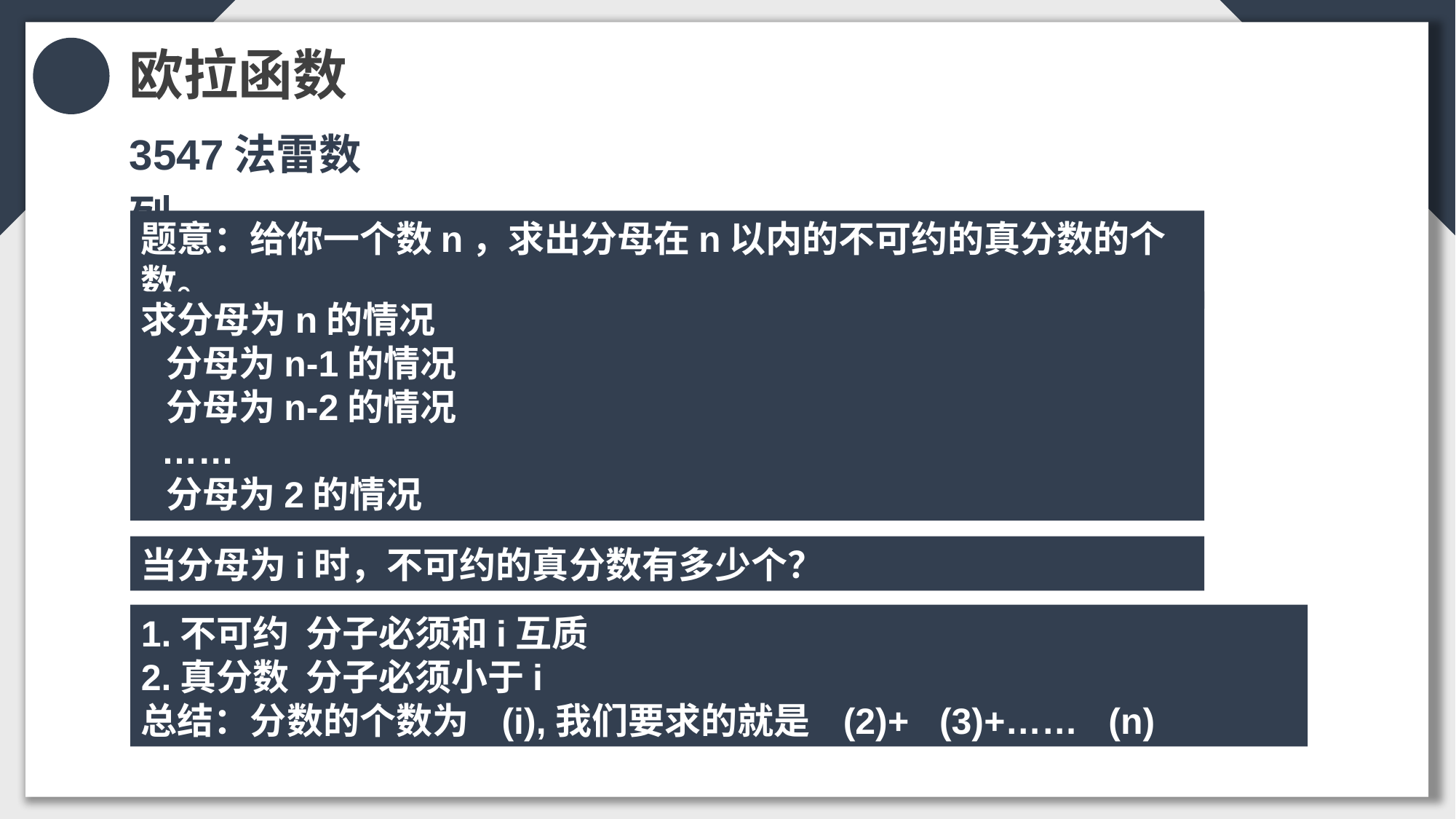

欧拉函数

3547法雷数列
题意：给你一个数n，求出分母在n以内的不可约的真分数的个数。
求分母为n的情况
  分母为n-1的情况
  分母为n-2的情况
  ……
  分母为2的情况
当分母为i时，不可约的真分数有多少个？
1.不可约  分子必须和i互质
2.真分数  分子必须小于i
总结：分数的个数为   (i),我们要求的就是   (2)+   (3)+……   (n)